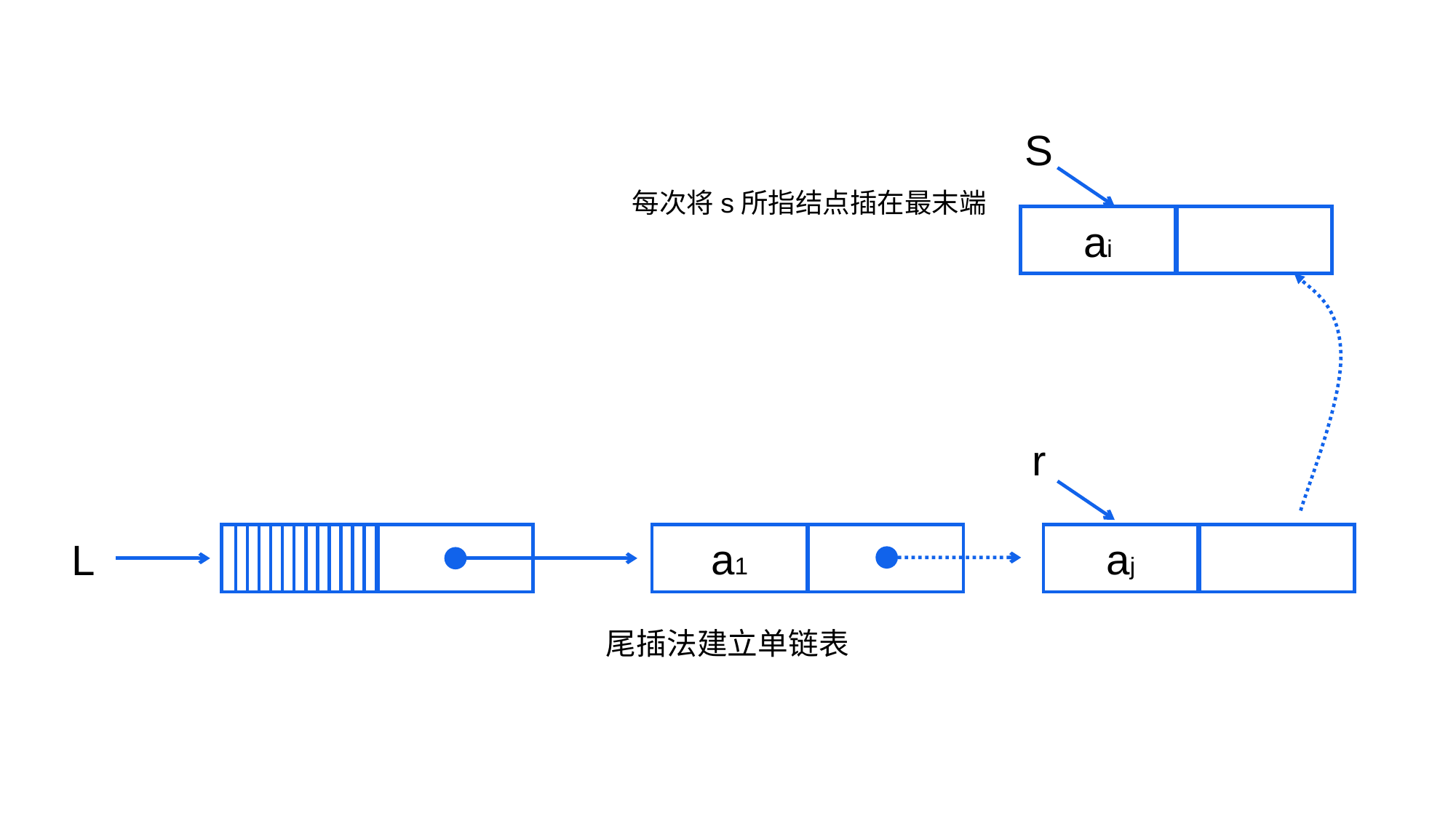

S
每次将s所指结点插在最末端
ai

r
a1

aj

L

尾插法建立单链表